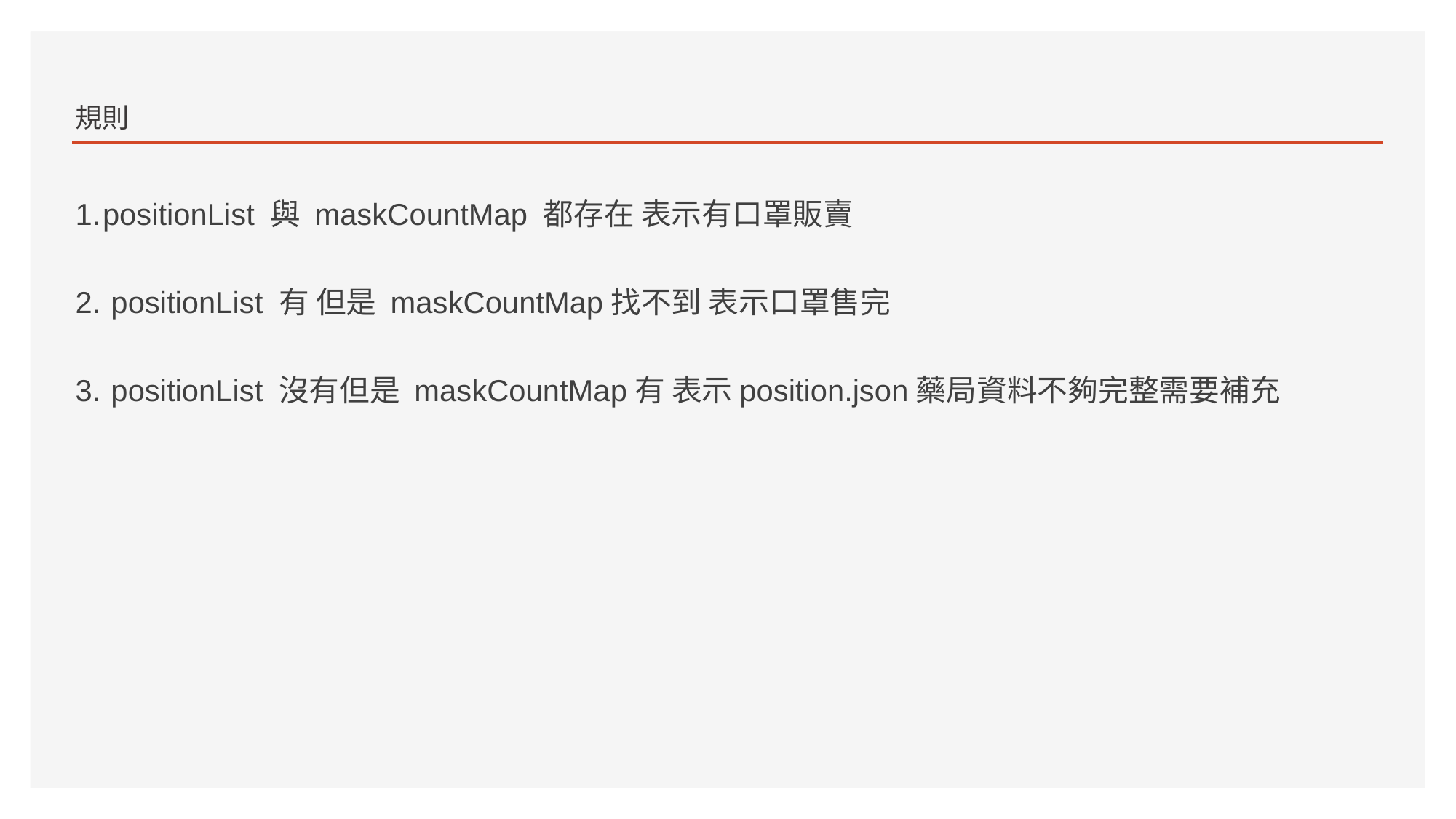

# 規則
positionList 與 maskCountMap 都存在 表示有口罩販賣
 positionList 有 但是 maskCountMap找不到 表示口罩售完
 positionList 沒有但是 maskCountMap有 表示position.json藥局資料不夠完整需要補充